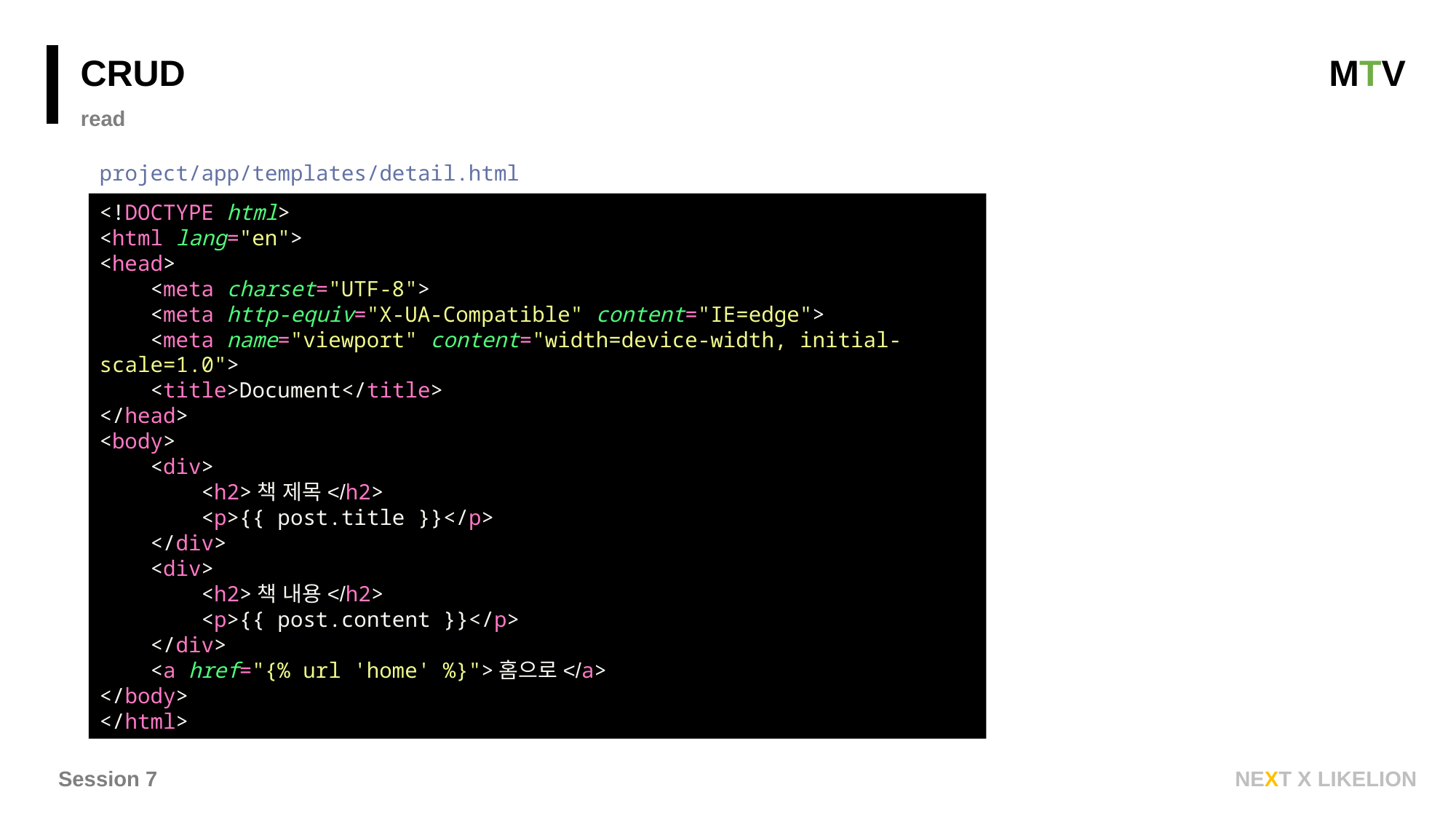

CRUD
MTV

read
project/app/templates/detail.html
<!DOCTYPE html>
<html lang="en">
<head>
    <meta charset="UTF-8">
    <meta http-equiv="X-UA-Compatible" content="IE=edge">
    <meta name="viewport" content="width=device-width, initial-scale=1.0">
    <title>Document</title>
</head>
<body>
    <div>
        <h2>책 제목</h2>
        <p>{{ post.title }}</p>
    </div>
    <div>
        <h2>책 내용</h2>
        <p>{{ post.content }}</p>
    </div>
    <a href="{% url 'home' %}">홈으로</a>
</body>
</html>
Session 7
NEXT X LIKELION